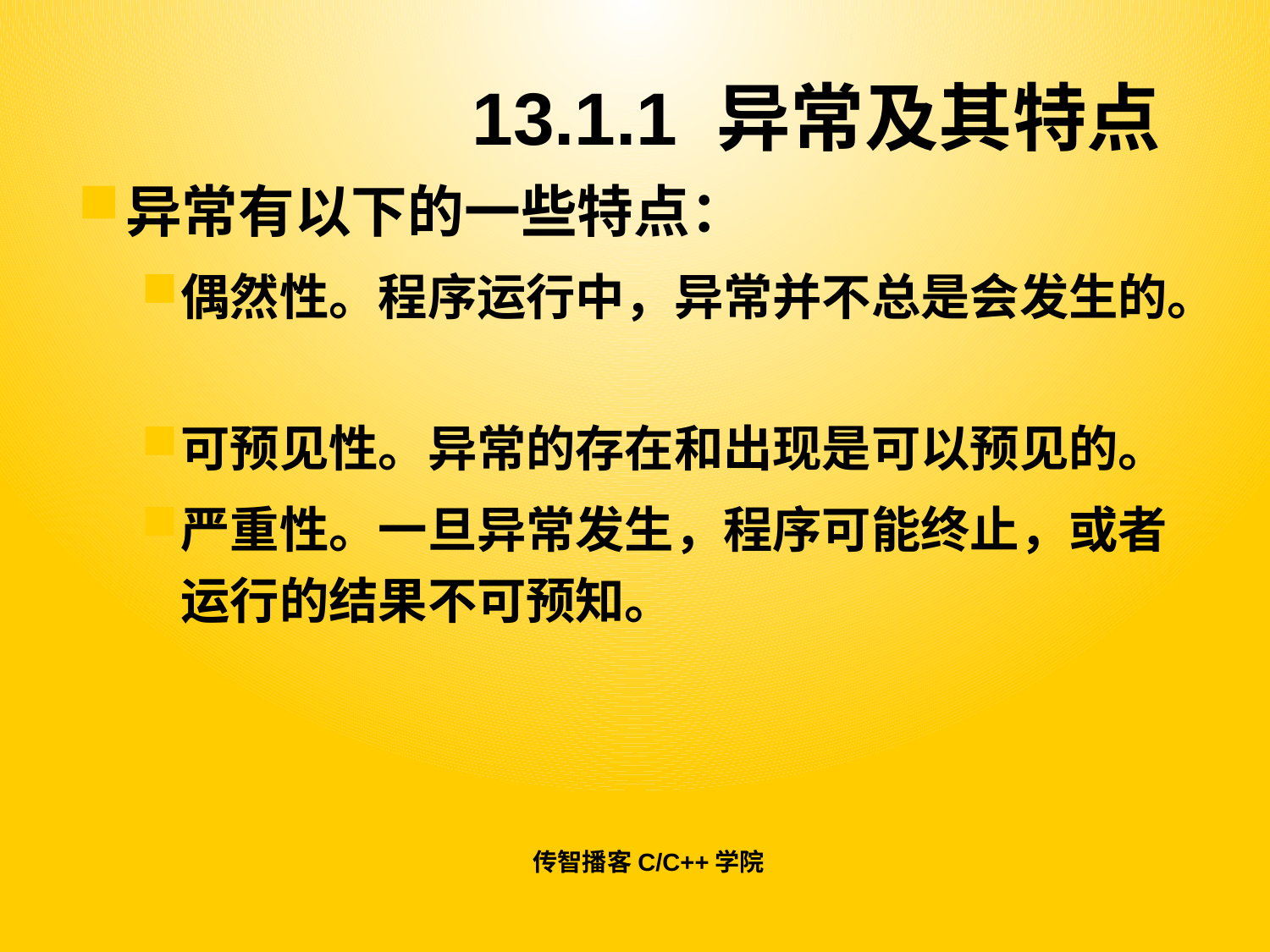

# 13.1.1 异常及其特点
异常有以下的一些特点：
偶然性。程序运行中，异常并不总是会发生的。
可预见性。异常的存在和出现是可以预见的。
严重性。一旦异常发生，程序可能终止，或者运行的结果不可预知。
传智播客C/C++学院